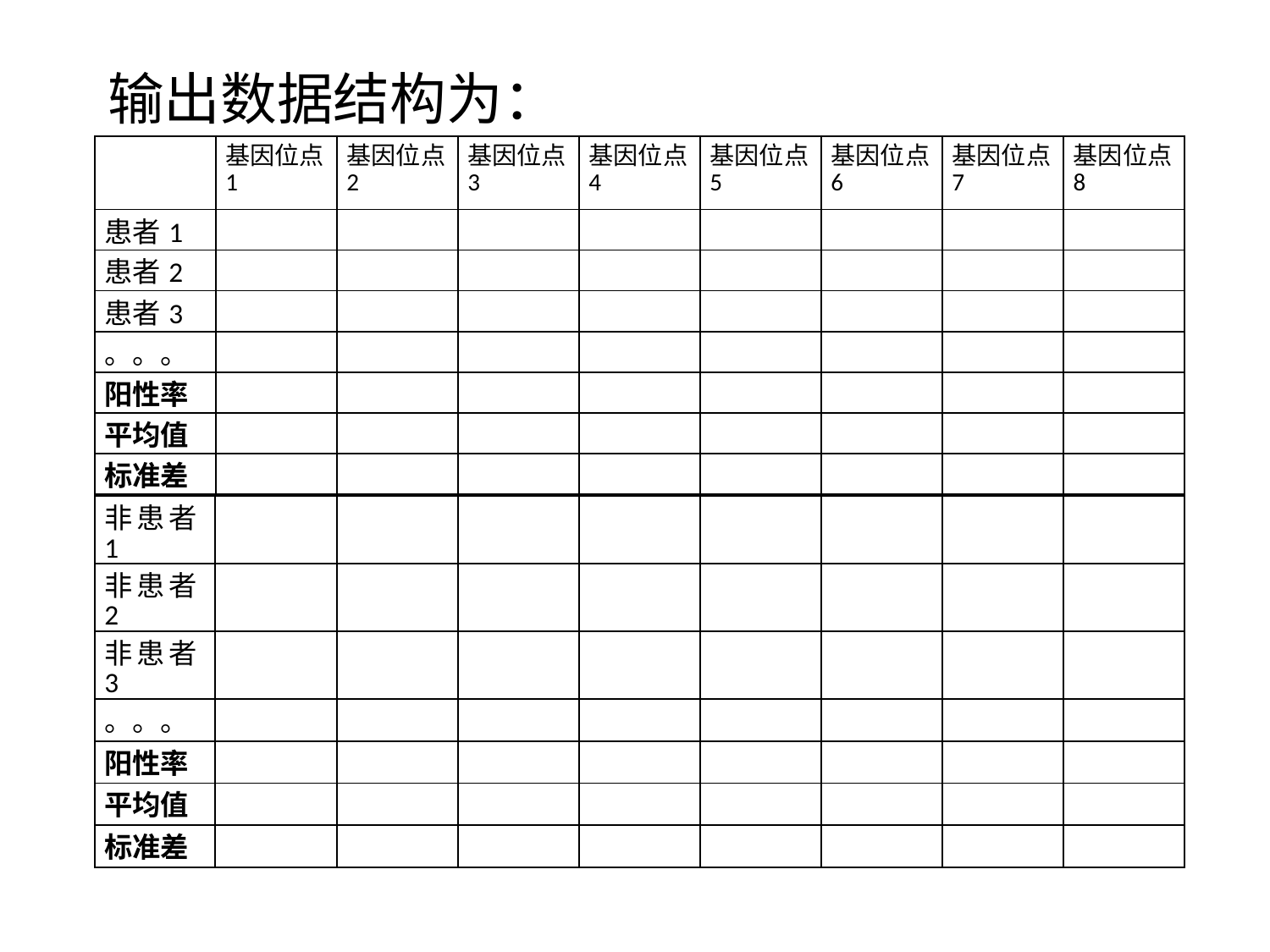

输出数据结构为：
|  | 基因位点1 | 基因位点2 | 基因位点3 | 基因位点4 | 基因位点5 | 基因位点6 | 基因位点7 | 基因位点8 |
| --- | --- | --- | --- | --- | --- | --- | --- | --- |
| 患者1 |  |  |  |  |  |  |  |  |
| 患者2 |  |  |  |  |  |  |  |  |
| 患者3 |  |  |  |  |  |  |  |  |
| 。。。 |  |  |  |  |  |  |  |  |
| 阳性率 |  |  |  |  |  |  |  |  |
| 平均值 |  |  |  |  |  |  |  |  |
| 标准差 |  |  |  |  |  |  |  |  |
| 非患者1 |  |  |  |  |  |  |  |  |
| --- | --- | --- | --- | --- | --- | --- | --- | --- |
| 非患者2 |  |  |  |  |  |  |  |  |
| 非患者3 |  |  |  |  |  |  |  |  |
| 。。。 |  |  |  |  |  |  |  |  |
| 阳性率 |  |  |  |  |  |  |  |  |
| 平均值 |  |  |  |  |  |  |  |  |
| 标准差 |  |  |  |  |  |  |  |  |